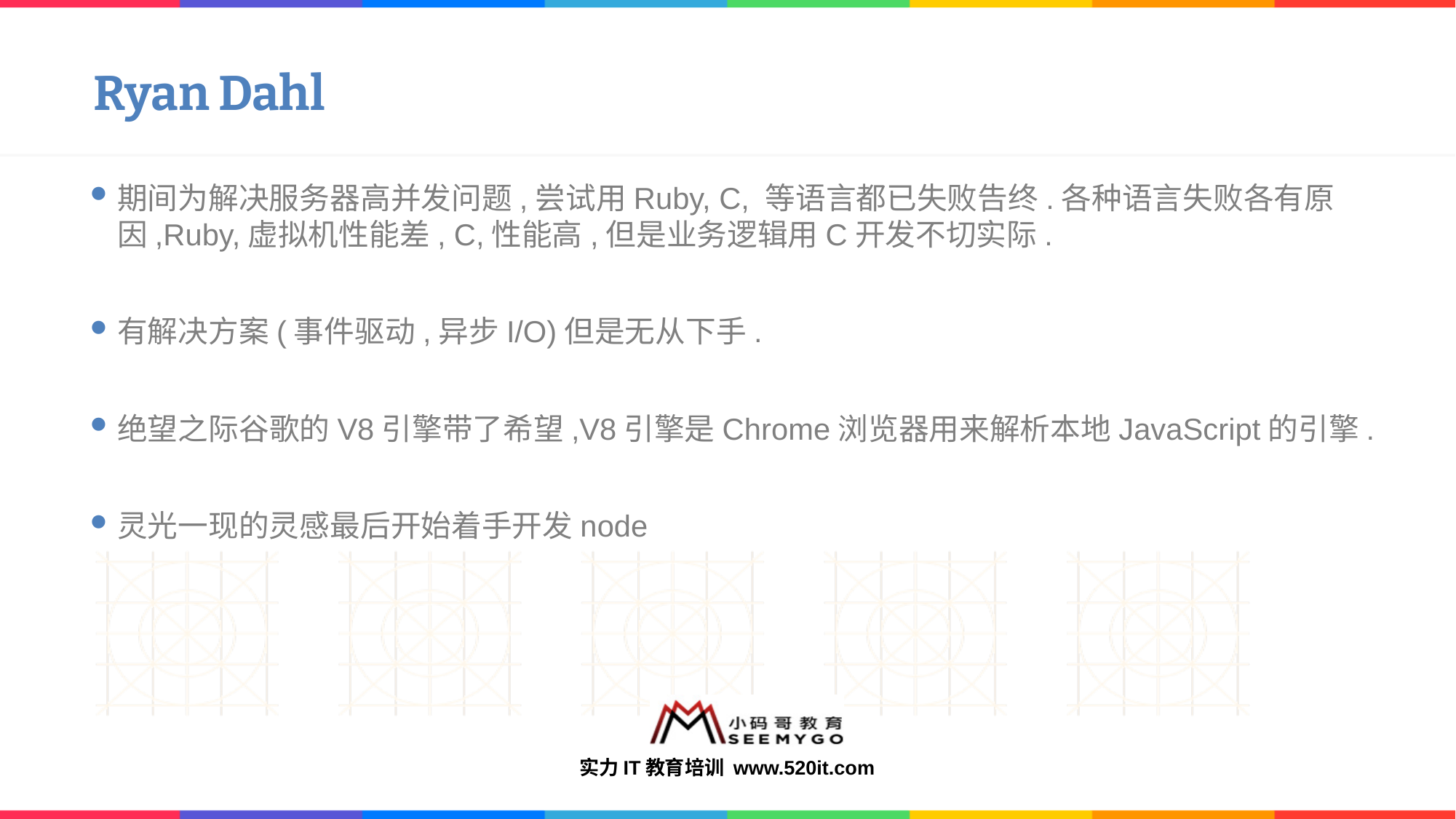

# Ryan Dahl
期间为解决服务器高并发问题,尝试用Ruby, C, 等语言都已失败告终.各种语言失败各有原因,Ruby,虚拟机性能差, C,性能高,但是业务逻辑用C开发不切实际.

有解决方案(事件驱动,异步I/O)但是无从下手.

绝望之际谷歌的V8引擎带了希望,V8引擎是Chrome浏览器用来解析本地JavaScript的引擎.

灵光一现的灵感最后开始着手开发node